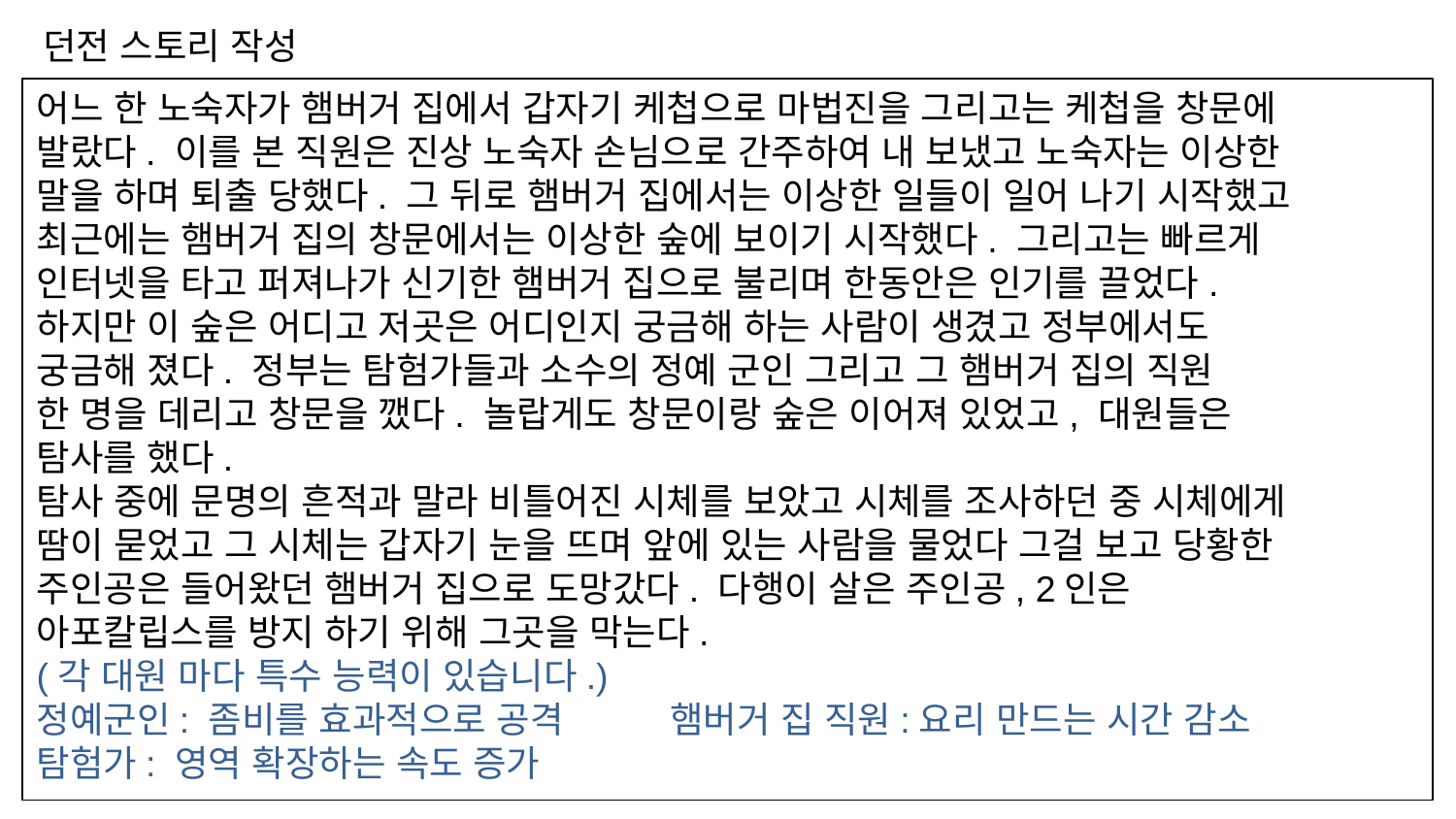

던전 스토리 작성

어느 한 노숙자가 햄버거 집에서 갑자기 케첩으로 마법진을 그리고는 케첩을 창문에
발랐다. 이를 본 직원은 진상 노숙자 손님으로 간주하여 내 보냈고 노숙자는 이상한
말을 하며 퇴출 당했다. 그 뒤로 햄버거 집에서는 이상한 일들이 일어 나기 시작했고
최근에는 햄버거 집의 창문에서는 이상한 숲에 보이기 시작했다. 그리고는 빠르게
인터넷을 타고 퍼져나가 신기한 햄버거 집으로 불리며 한동안은 인기를 끌었다.
하지만 이 숲은 어디고 저곳은 어디인지 궁금해 하는 사람이 생겼고 정부에서도
궁금해 졌다. 정부는 탐험가들과 소수의 정예 군인 그리고 그 햄버거 집의 직원
한 명을 데리고 창문을 깼다. 놀랍게도 창문이랑 숲은 이어져 있었고, 대원들은
탐사를 했다.
탐사 중에 문명의 흔적과 말라 비틀어진 시체를 보았고 시체를 조사하던 중 시체에게
땀이 묻었고 그 시체는 갑자기 눈을 뜨며 앞에 있는 사람을 물었다 그걸 보고 당황한
주인공은 들어왔던 햄버거 집으로 도망갔다. 다행이 살은 주인공, 2인은
아포칼립스를 방지 하기 위해 그곳을 막는다.
(각 대원 마다 특수 능력이 있습니다.)
정예군인: 좀비를 효과적으로 공격	     햄버거 집 직원:요리 만드는 시간 감소
탐험가: 영역 확장하는 속도 증가